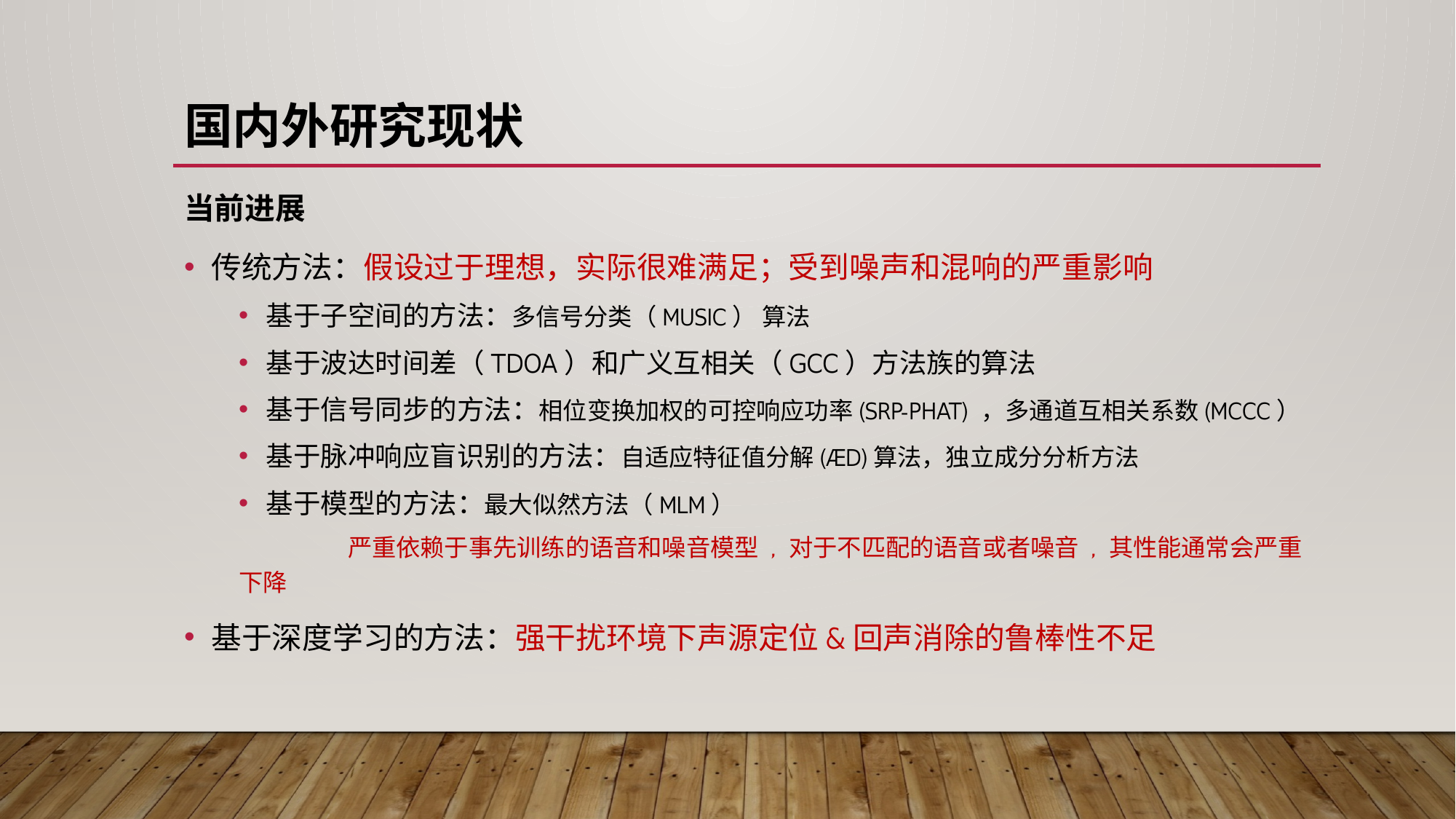

# 国内外研究现状
当前进展
传统方法：假设过于理想，实际很难满足；受到噪声和混响的严重影响
基于子空间的方法：多信号分类（MUSIC） 算法
基于波达时间差（TDOA）和广义互相关（GCC）方法族的算法
基于信号同步的方法：相位变换加权的可控响应功率(SRP-PHAT) ，多通道互相关系数(MCCC）
基于脉冲响应盲识别的方法：自适应特征值分解(AED)算法，独立成分分析方法
基于模型的方法：最大似然方法（MLM）
	严重依赖于事先训练的语音和噪音模型 , 对于不匹配的语音或者噪音 , 其性能通常会严重下降
基于深度学习的方法：强干扰环境下声源定位&回声消除的鲁棒性不足